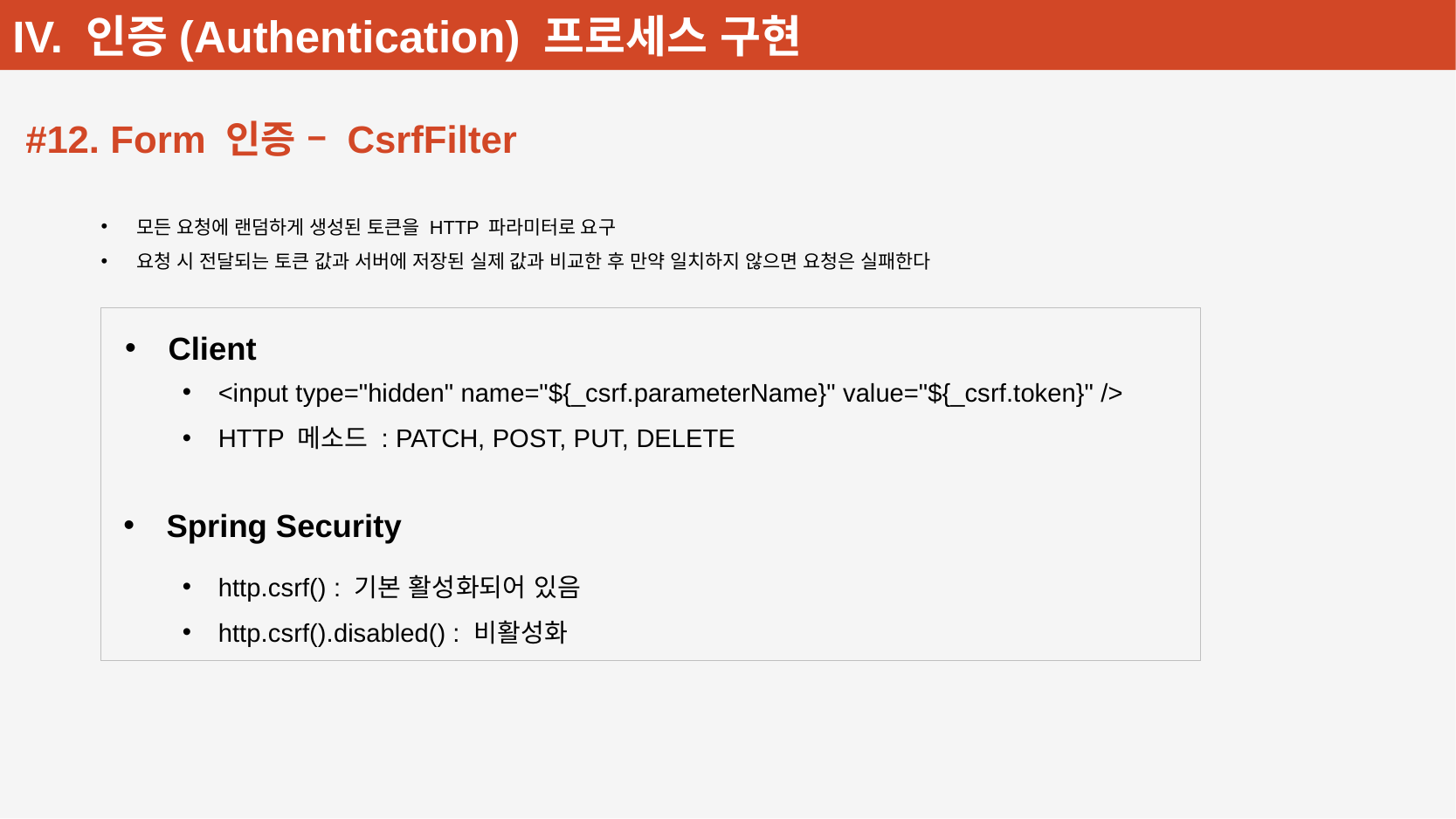

#12. Form 인증 – CsrfFilter
모든 요청에 랜덤하게 생성된 토큰을 HTTP 파라미터로 요구
요청 시 전달되는 토큰 값과 서버에 저장된 실제 값과 비교한 후 만약 일치하지 않으면 요청은 실패한다

Client
<input type="hidden" name="${_csrf.parameterName}" value="${_csrf.token}" />
HTTP 메소드 : PATCH, POST, PUT, DELETE
Spring Security
http.csrf() : 기본 활성화되어 있음
http.csrf().disabled() : 비활성화